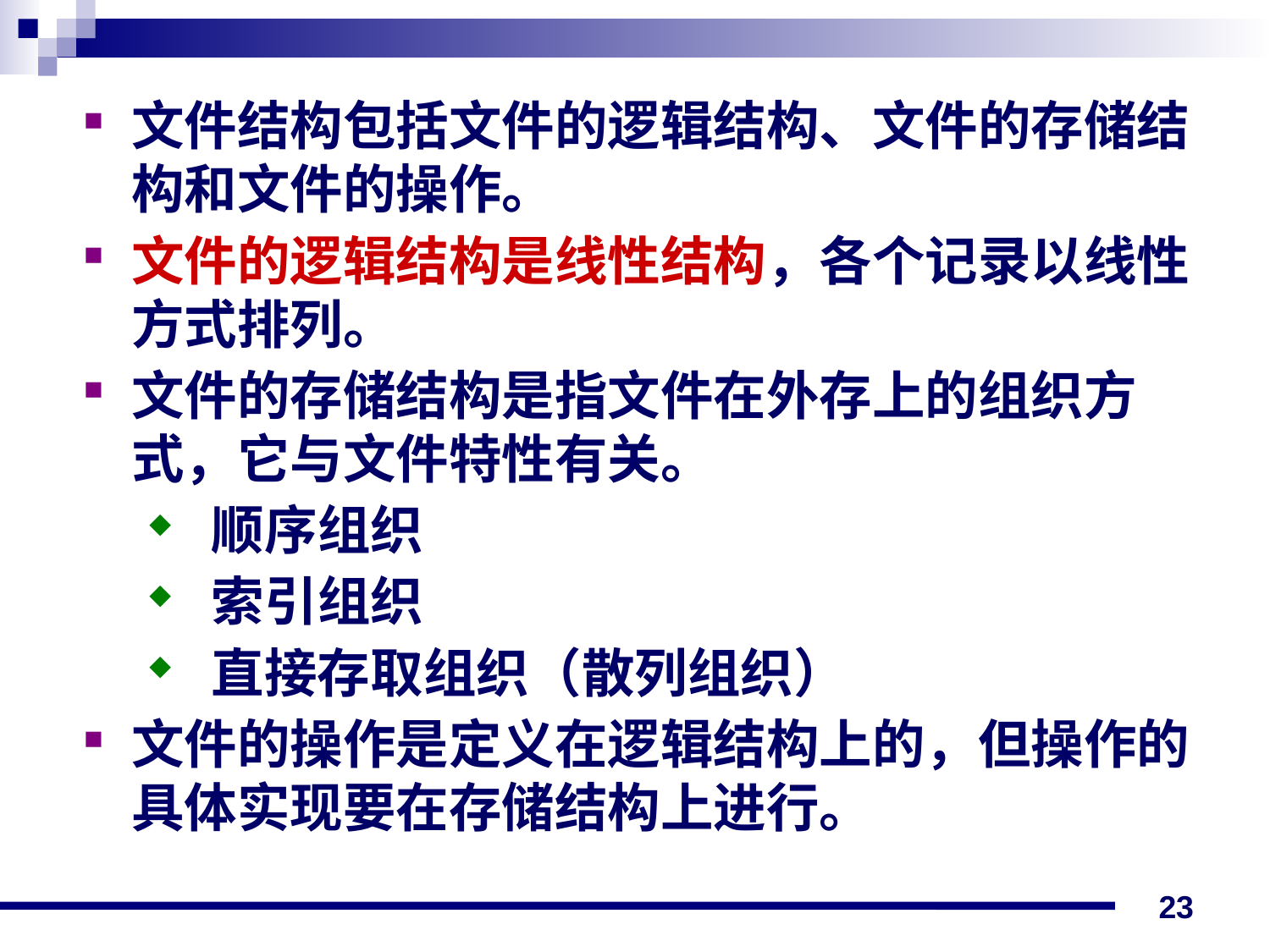

文件结构包括文件的逻辑结构、文件的存储结构和文件的操作。
文件的逻辑结构是线性结构，各个记录以线性方式排列。
文件的存储结构是指文件在外存上的组织方式，它与文件特性有关。
 顺序组织
 索引组织
 直接存取组织（散列组织）
文件的操作是定义在逻辑结构上的，但操作的具体实现要在存储结构上进行。
23